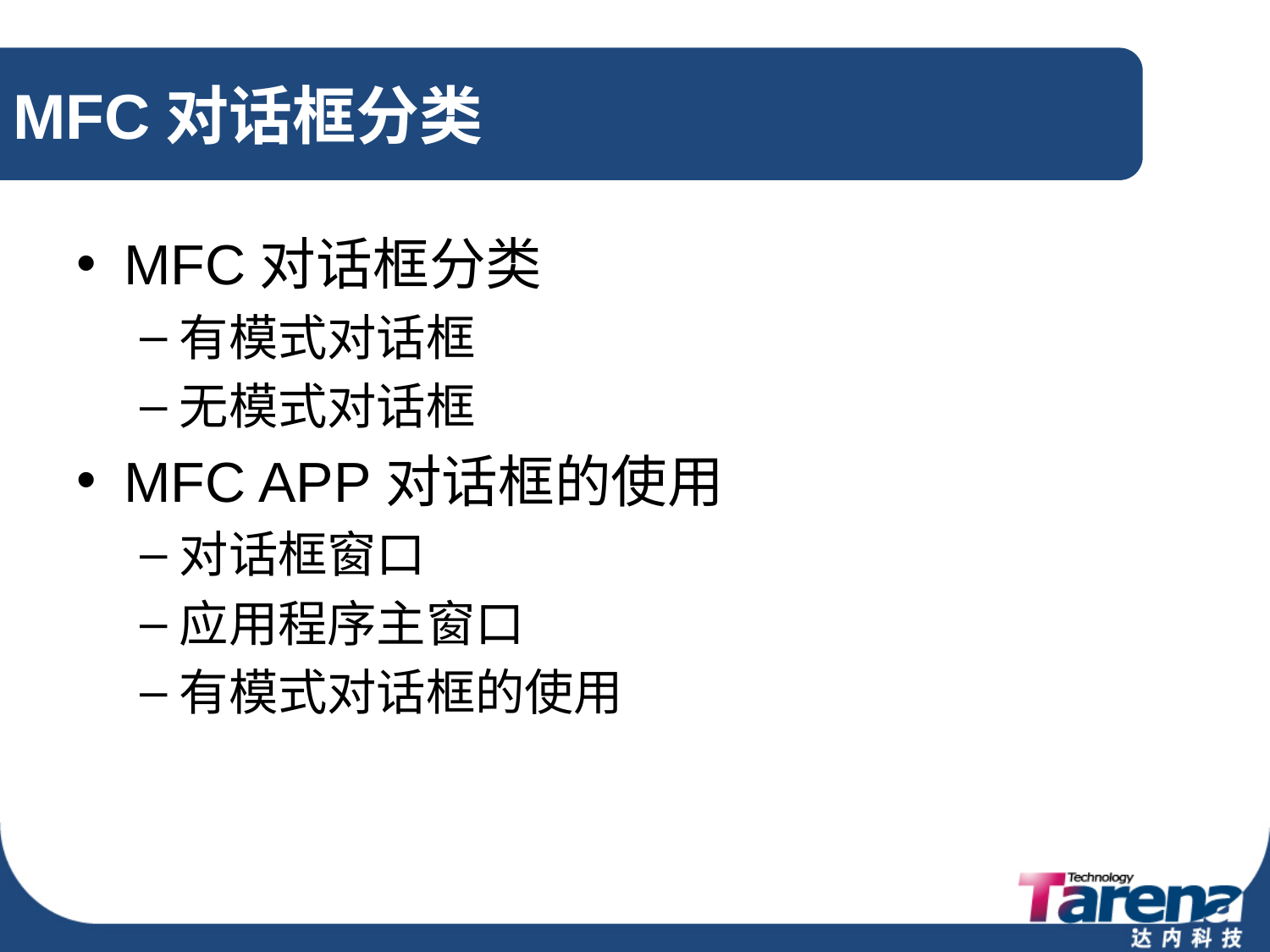

# MFC对话框分类
MFC对话框分类
有模式对话框
无模式对话框
MFC APP对话框的使用
对话框窗口
应用程序主窗口
有模式对话框的使用